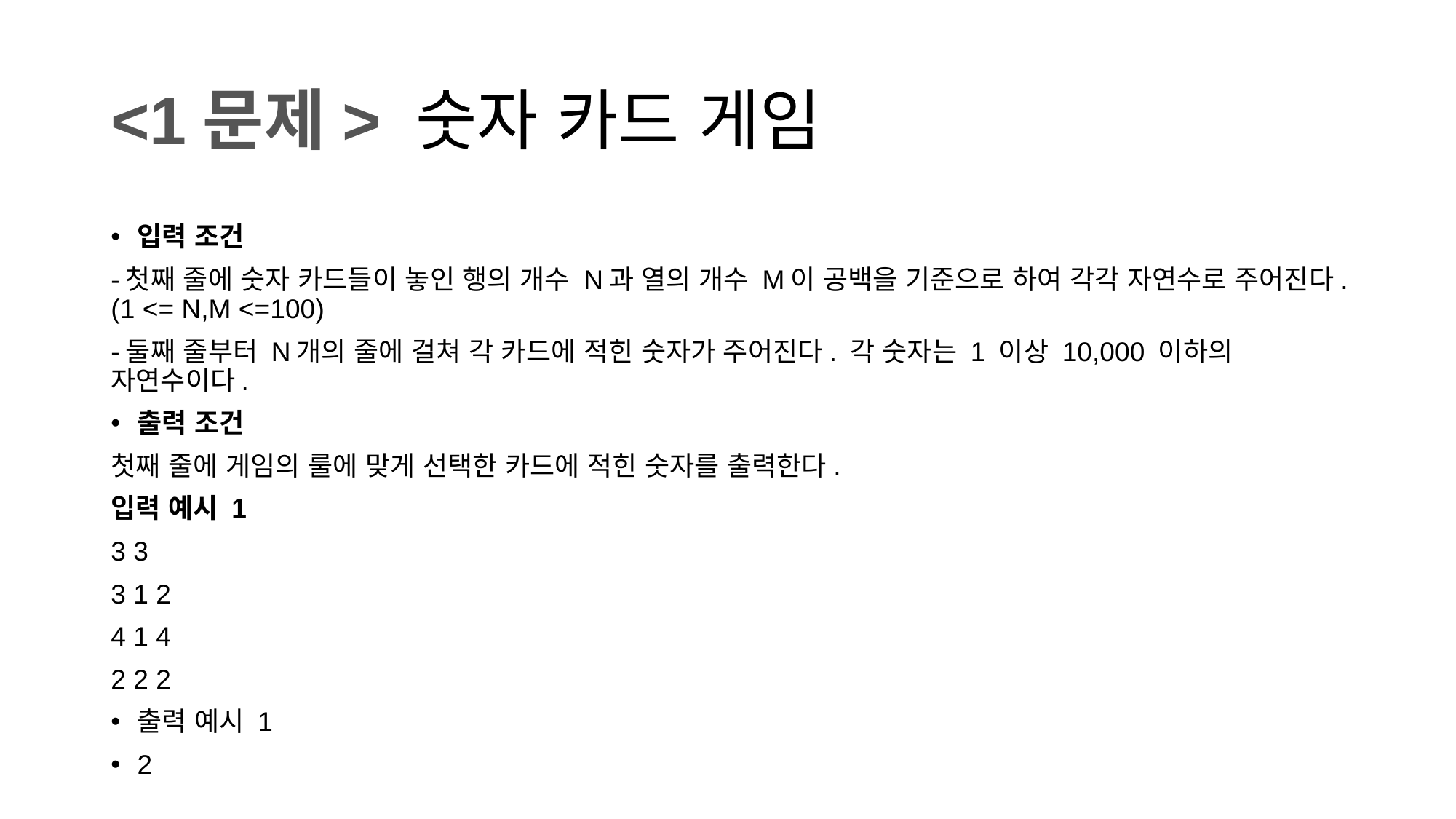

# <1문제> 숫자 카드 게임
입력 조건
-첫째 줄에 숫자 카드들이 놓인 행의 개수 N과 열의 개수 M이 공백을 기준으로 하여 각각 자연수로 주어진다.(1 <= N,M <=100)
-둘째 줄부터 N개의 줄에 걸쳐 각 카드에 적힌 숫자가 주어진다. 각 숫자는 1 이상 10,000 이하의 자연수이다.
출력 조건
첫째 줄에 게임의 룰에 맞게 선택한 카드에 적힌 숫자를 출력한다.
입력 예시 1
3 3
3 1 2
4 1 4
2 2 2
출력 예시 1
2